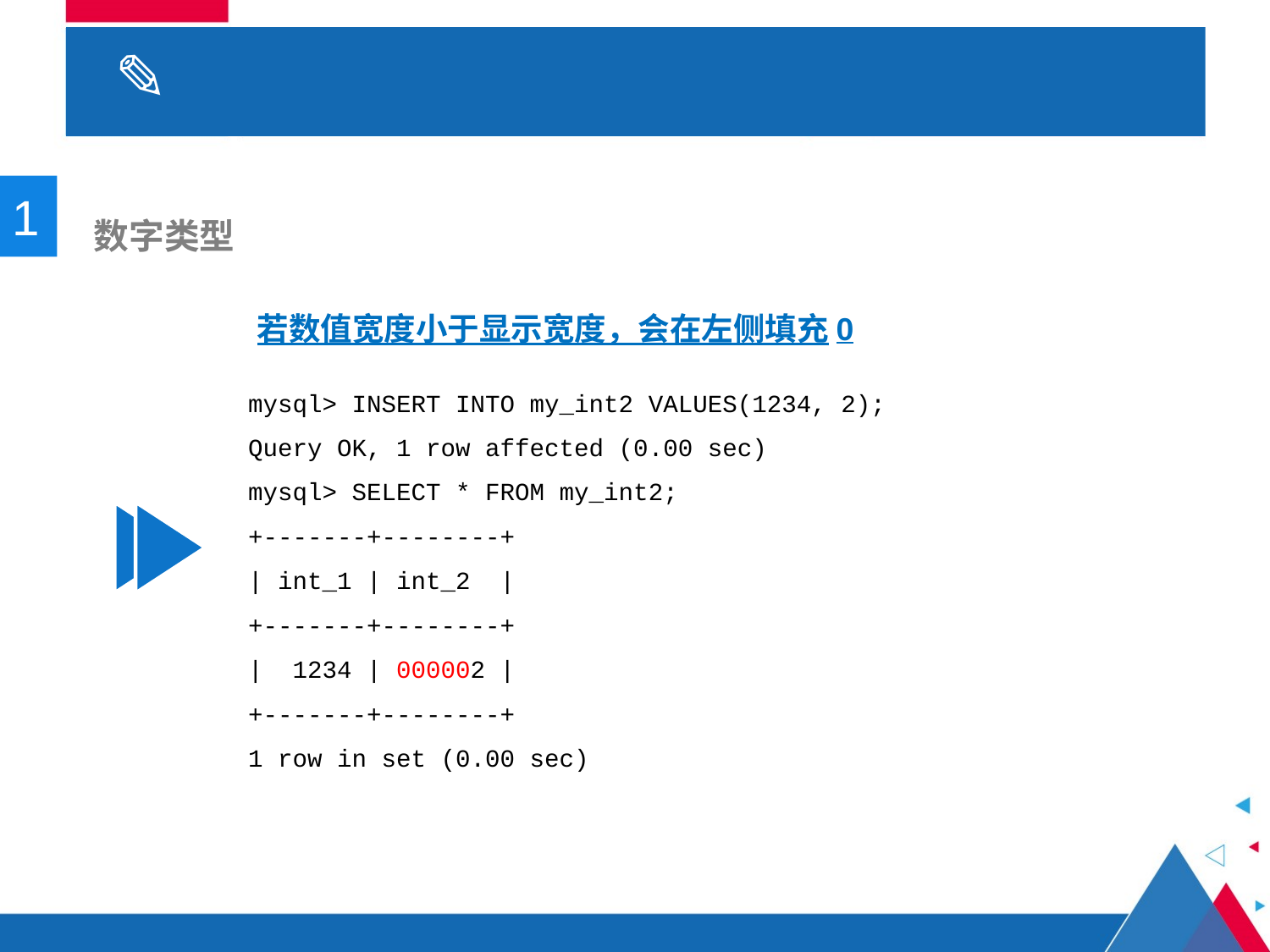

# 3.1 数据类型

1
  数字类型
若数值宽度小于显示宽度，会在左侧填充0
mysql> INSERT INTO my_int2 VALUES(1234, 2);
Query OK, 1 row affected (0.00 sec)
mysql> SELECT * FROM my_int2;
+-------+--------+
| int_1 | int_2  |
+-------+--------+
|  1234 | 000002 |
+-------+--------+
1 row in set (0.00 sec)